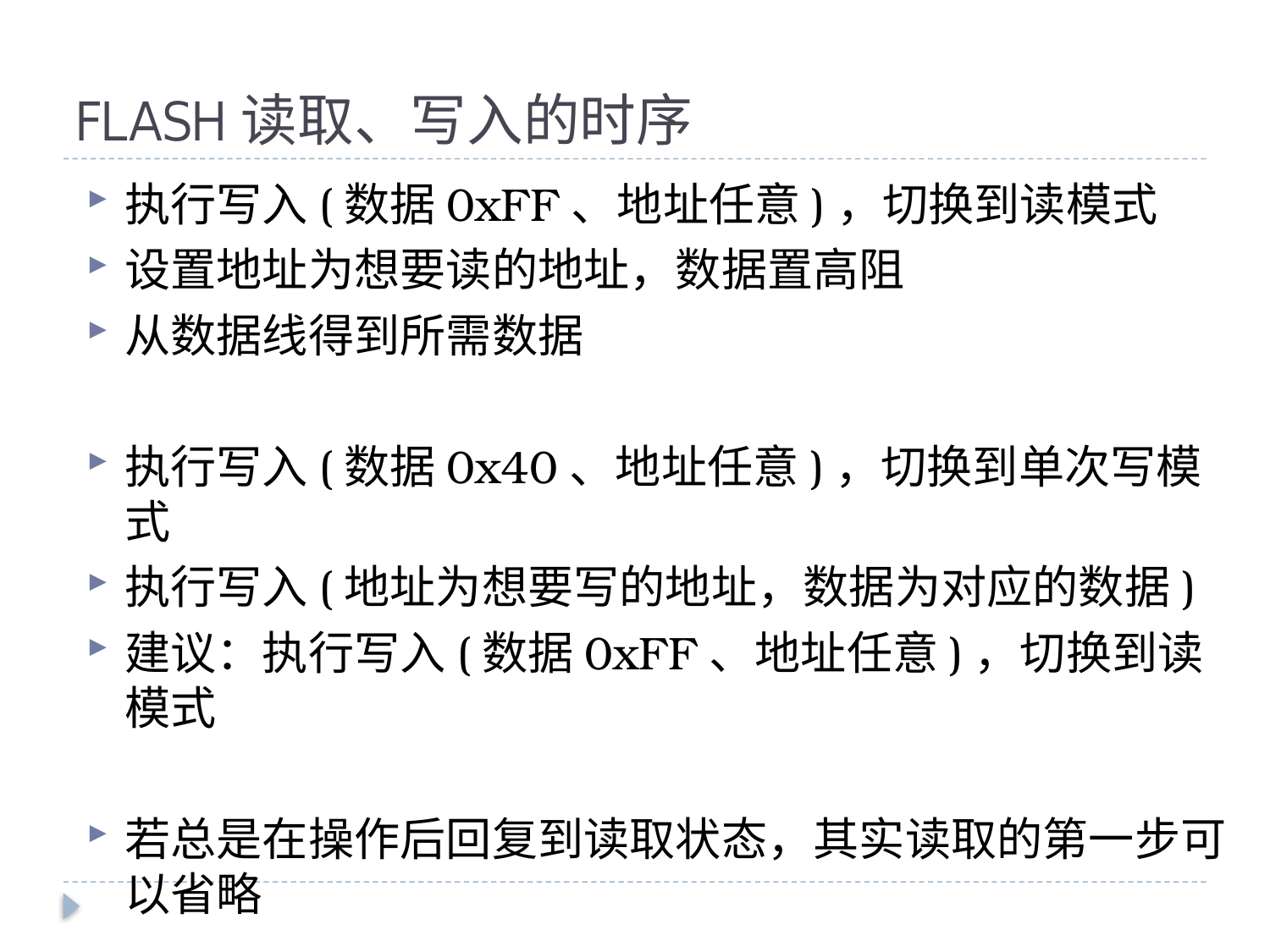

# FLASH读取、写入的时序
执行写入(数据0xFF、地址任意)，切换到读模式
设置地址为想要读的地址，数据置高阻
从数据线得到所需数据

执行写入(数据0x40、地址任意)，切换到单次写模式
执行写入(地址为想要写的地址，数据为对应的数据)
建议：执行写入(数据0xFF、地址任意)，切换到读模式

若总是在操作后回复到读取状态，其实读取的第一步可以省略